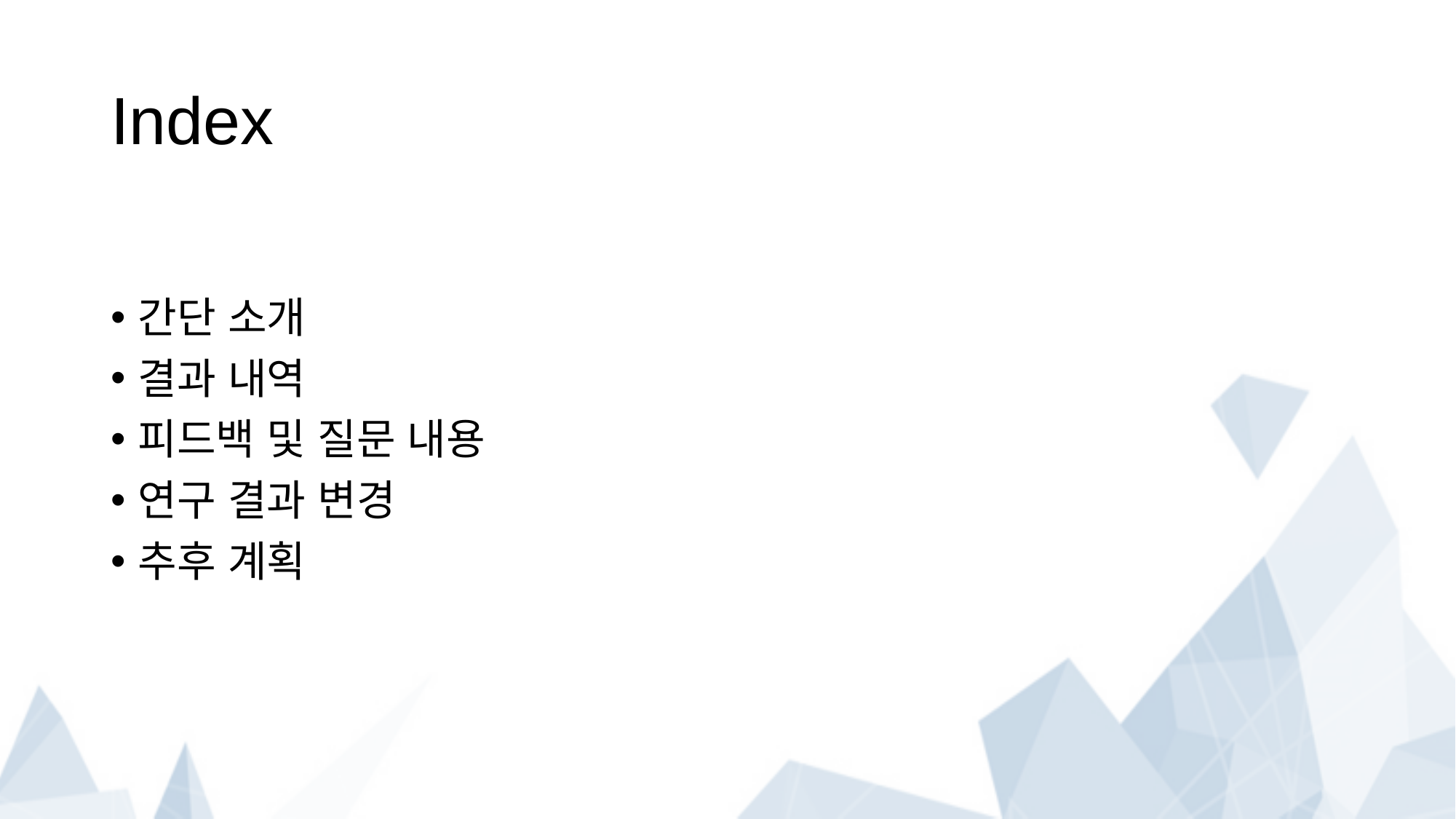

# Index
간단 소개
결과 내역
피드백 및 질문 내용
연구 결과 변경
추후 계획